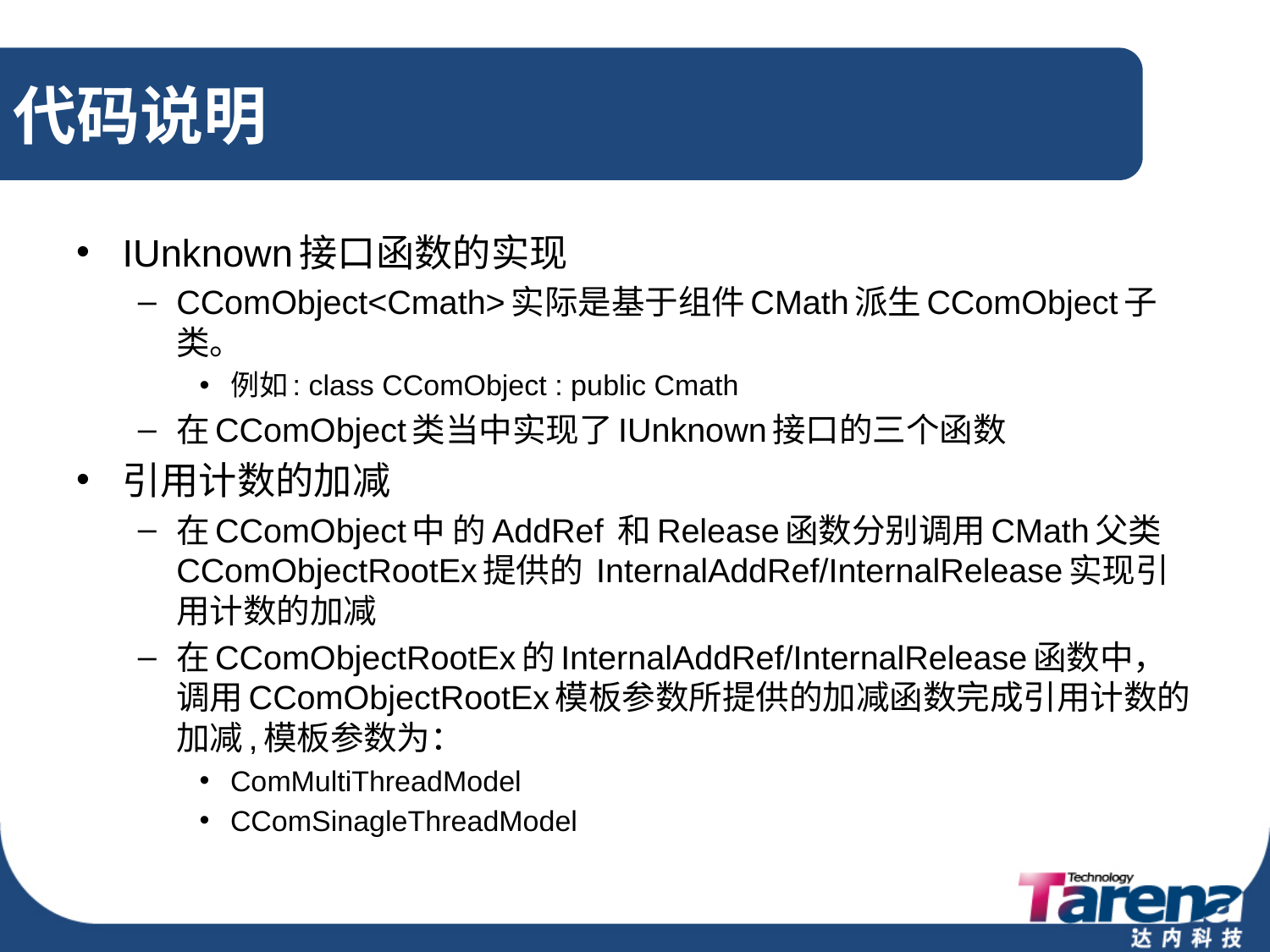

# 代码说明
IUnknown接口函数的实现
CComObject<Cmath>实际是基于组件CMath派生CComObject子类。
例如: class CComObject : public Cmath
在CComObject类当中实现了IUnknown接口的三个函数
引用计数的加减
在CComObject中 的AddRef 和Release函数分别调用CMath父类CComObjectRootEx提供的 InternalAddRef/InternalRelease实现引用计数的加减
在CComObjectRootEx的InternalAddRef/InternalRelease函数中，调用CComObjectRootEx模板参数所提供的加减函数完成引用计数的加减,模板参数为：
ComMultiThreadModel
CComSinagleThreadModel